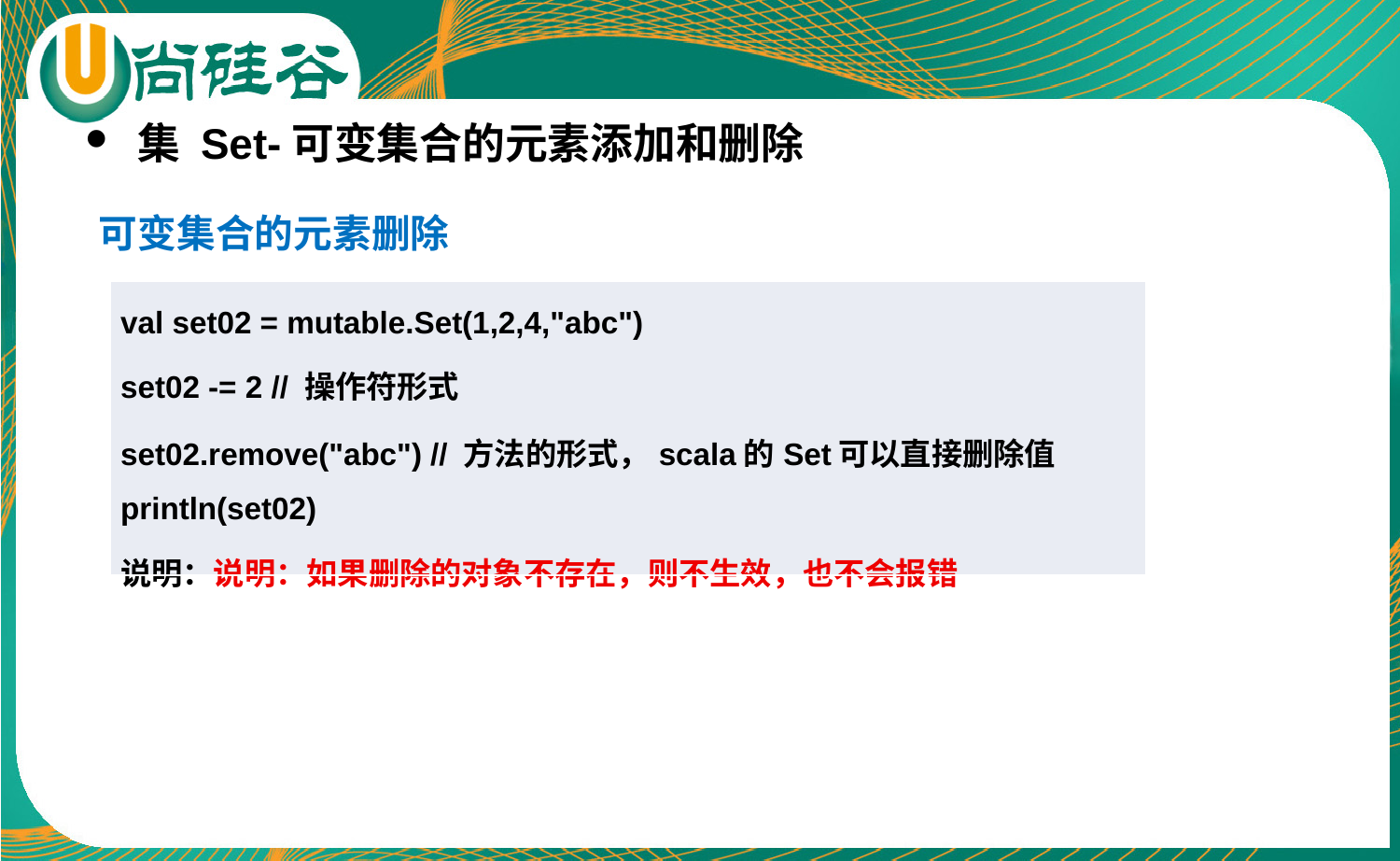

集 Set-可变集合的元素添加和删除

可变集合的元素删除

| val set02 = mutable.Set(1,2,4,"abc") set02 -= 2 // 操作符形式 set02.remove("abc") // 方法的形式，scala的Set可以直接删除值 println(set02) 说明：说明：如果删除的对象不存在，则不生效，也不会报错 |
| --- |